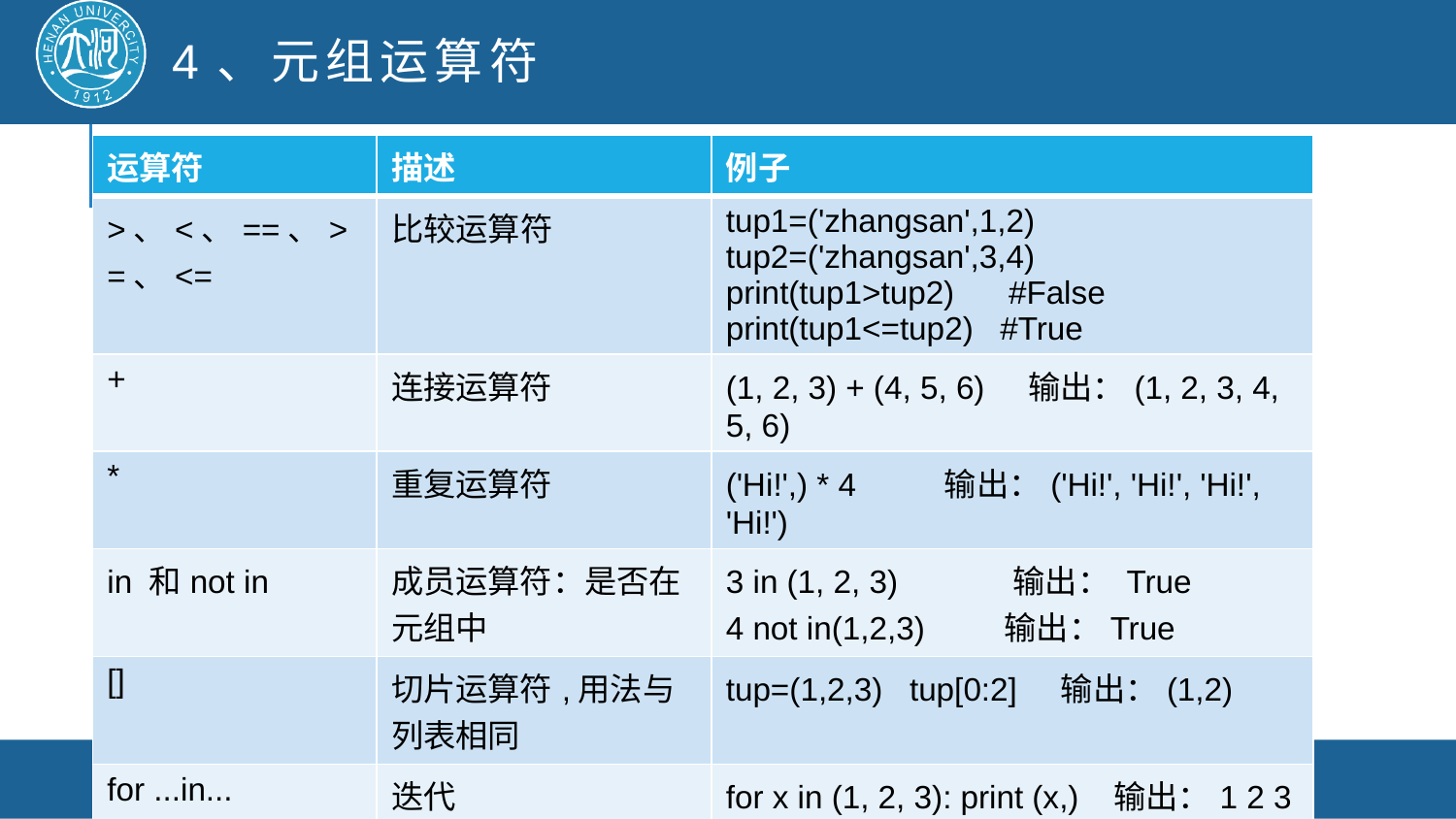

4、元组运算符
| 运算符 | 描述 | 例子 |
| --- | --- | --- |
| >、<、==、>=、<= | 比较运算符 | tup1=('zhangsan',1,2) tup2=('zhangsan',3,4) print(tup1>tup2) #False print(tup1<=tup2) #True |
| + | 连接运算符 | (1, 2, 3) + (4, 5, 6) 输出：(1, 2, 3, 4, 5, 6) |
| \* | 重复运算符 | ('Hi!',) \* 4 输出：('Hi!', 'Hi!', 'Hi!', 'Hi!') |
| in 和not in | 成员运算符：是否在元组中 | 3 in (1, 2, 3) 输出： True 4 not in(1,2,3) 输出：True |
| [] | 切片运算符,用法与列表相同 | tup=(1,2,3) tup[0:2] 输出：(1,2) |
| for ...in... | 迭代 | for x in (1, 2, 3): print (x,) 输出：1 2 3 |